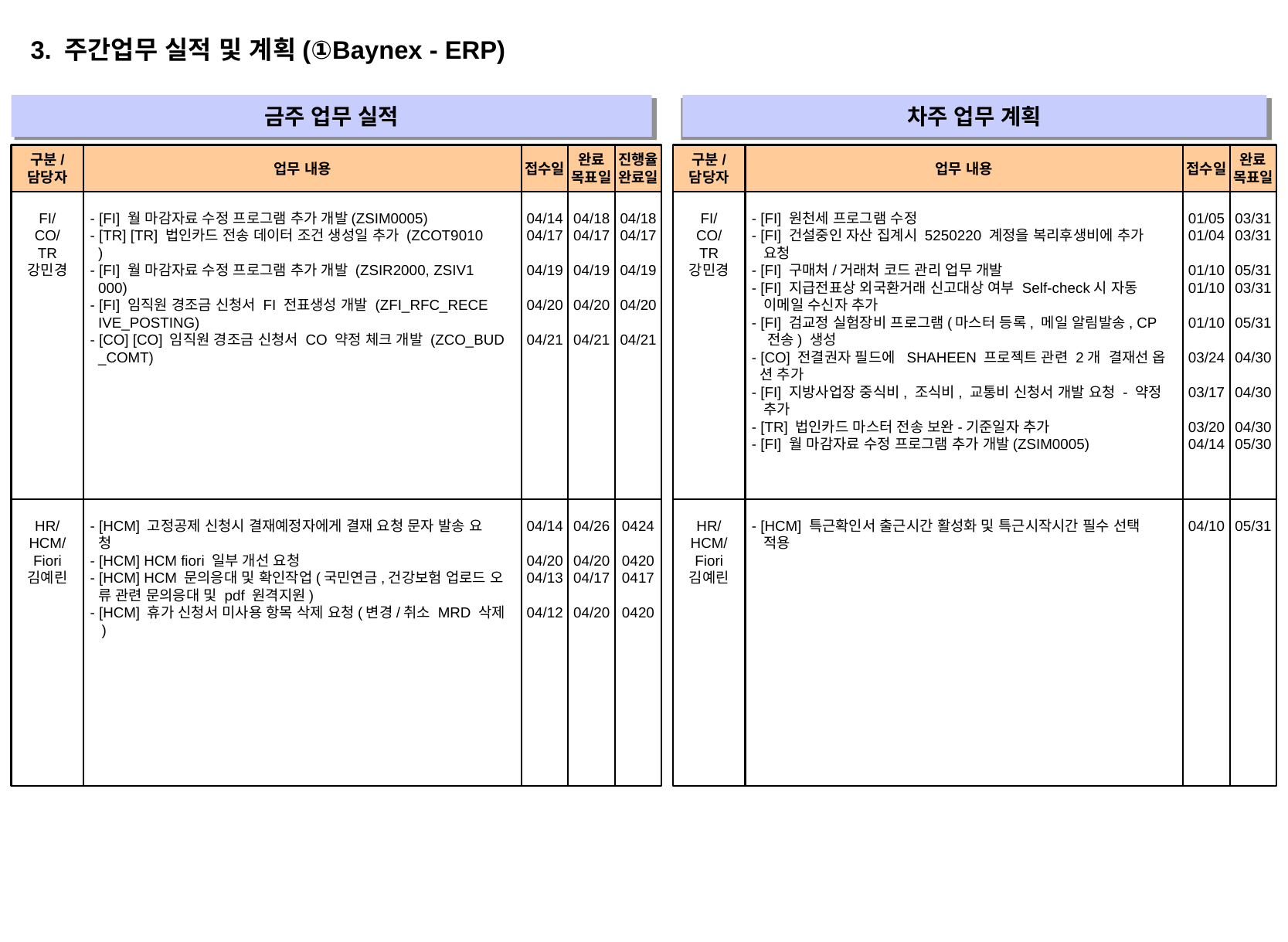

3. 주간업무 실적 및 계획(①Baynex - ERP)
금주 업무 실적
차주 업무 계획
" "
" "
구분/
담당자
업무 내용
접수일
완료
목표일
진행율
완료일
구분/
담당자
업무 내용
접수일
완료
목표일
FI/
CO/
TR
강민경

- [FI] 월 마감자료 수정 프로그램 추가 개발(ZSIM0005)
- [TR] [TR] 법인카드 전송 데이터 조건 생성일 추가 (ZCOT9010
  )
- [FI] 월 마감자료 수정 프로그램 추가 개발 (ZSIR2000, ZSIV1
  000)
- [FI] 임직원 경조금 신청서 FI 전표생성 개발 (ZFI_RFC_RECE
  IVE_POSTING)
- [CO] [CO] 임직원 경조금 신청서 CO 약정 체크 개발 (ZCO_BUD
  _COMT)
04/14
04/17
04/19
04/20
04/21
04/18
04/17
04/19
04/20
04/21
04/18
04/17
04/19
04/20
04/21
FI/
CO/
TR
강민경

- [FI] 원천세 프로그램 수정
- [FI] 건설중인 자산 집계시 5250220 계정을 복리후생비에 추가
   요청
- [FI] 구매처/거래처 코드 관리 업무 개발
- [FI] 지급전표상 외국환거래 신고대상 여부 Self-check시 자동
   이메일 수신자 추가
- [FI] 검교정 실험장비 프로그램(마스터 등록, 메일 알림발송, CP
   전송) 생성
- [CO] 전결권자 필드에  SHAHEEN 프로젝트 관련 2개  결재선 옵
  션 추가
- [FI] 지방사업장 중식비, 조식비, 교통비 신청서 개발 요청 - 약정
   추가
- [TR] 법인카드 마스터 전송 보완-기준일자 추가
- [FI] 월 마감자료 수정 프로그램 추가 개발(ZSIM0005)
01/05
01/04
01/10
01/10
01/10
03/24
03/17
03/20
04/14
03/31
03/31
05/31
03/31
05/31
04/30
04/30
04/30
05/30
HR/
HCM/
Fiori
김예린

- [HCM] 고정공제 신청시 결재예정자에게 결재 요청 문자 발송 요
  청
- [HCM] HCM fiori 일부 개선 요청
- [HCM] HCM 문의응대 및 확인작업(국민연금,건강보험 업로드 오
  류 관련 문의응대 및 pdf 원격지원)
- [HCM] 휴가 신청서 미사용 항목 삭제 요청(변경/취소 MRD 삭제
  )
04/14
04/20
04/13
04/12
04/26
04/20
04/17
04/20
0424
0420
0417
0420
HR/
HCM/
Fiori
김예린

- [HCM] 특근확인서 출근시간 활성화 및 특근시작시간 필수 선택
   적용
04/10
05/31